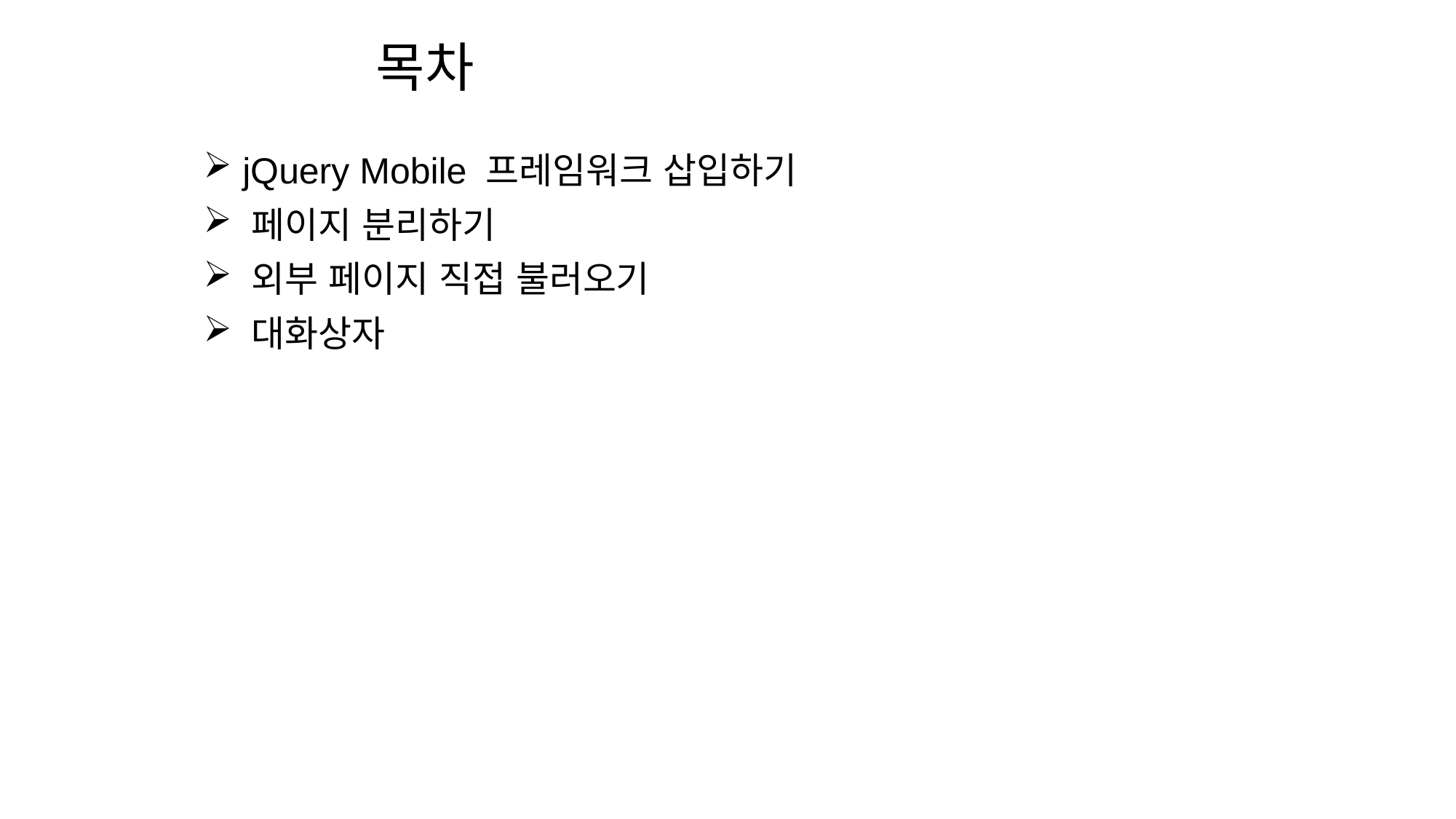

목차
 jQuery Mobile 프레임워크 삽입하기
 페이지 분리하기
 외부 페이지 직접 불러오기
 대화상자